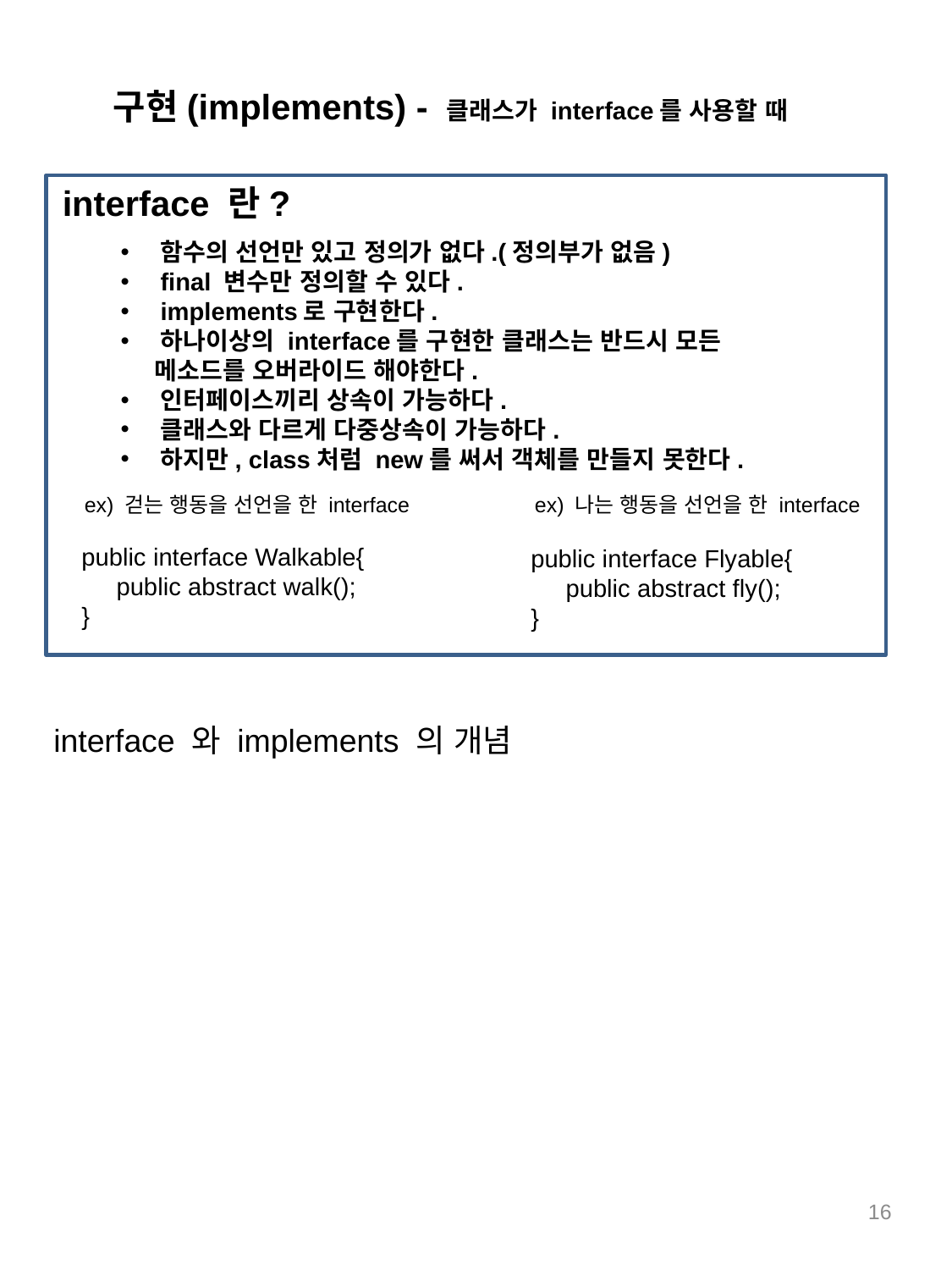

구현(implements) - 클래스가 interface를 사용할 때

interface 란?
함수의 선언만 있고 정의가 없다.(정의부가 없음)
final 변수만 정의할 수 있다.
implements로 구현한다.
하나이상의 interface를 구현한 클래스는 반드시 모든
    메소드를 오버라이드 해야한다.
인터페이스끼리 상속이 가능하다.
클래스와 다르게 다중상속이 가능하다.
하지만, class처럼 new를 써서 객체를 만들지 못한다.
ex) 나는 행동을 선언을 한 interface
ex) 걷는 행동을 선언을 한 interface
public interface Walkable{
     public abstract walk();
}
public interface Flyable{
     public abstract fly();
}
interface 와 implements 의 개념
16